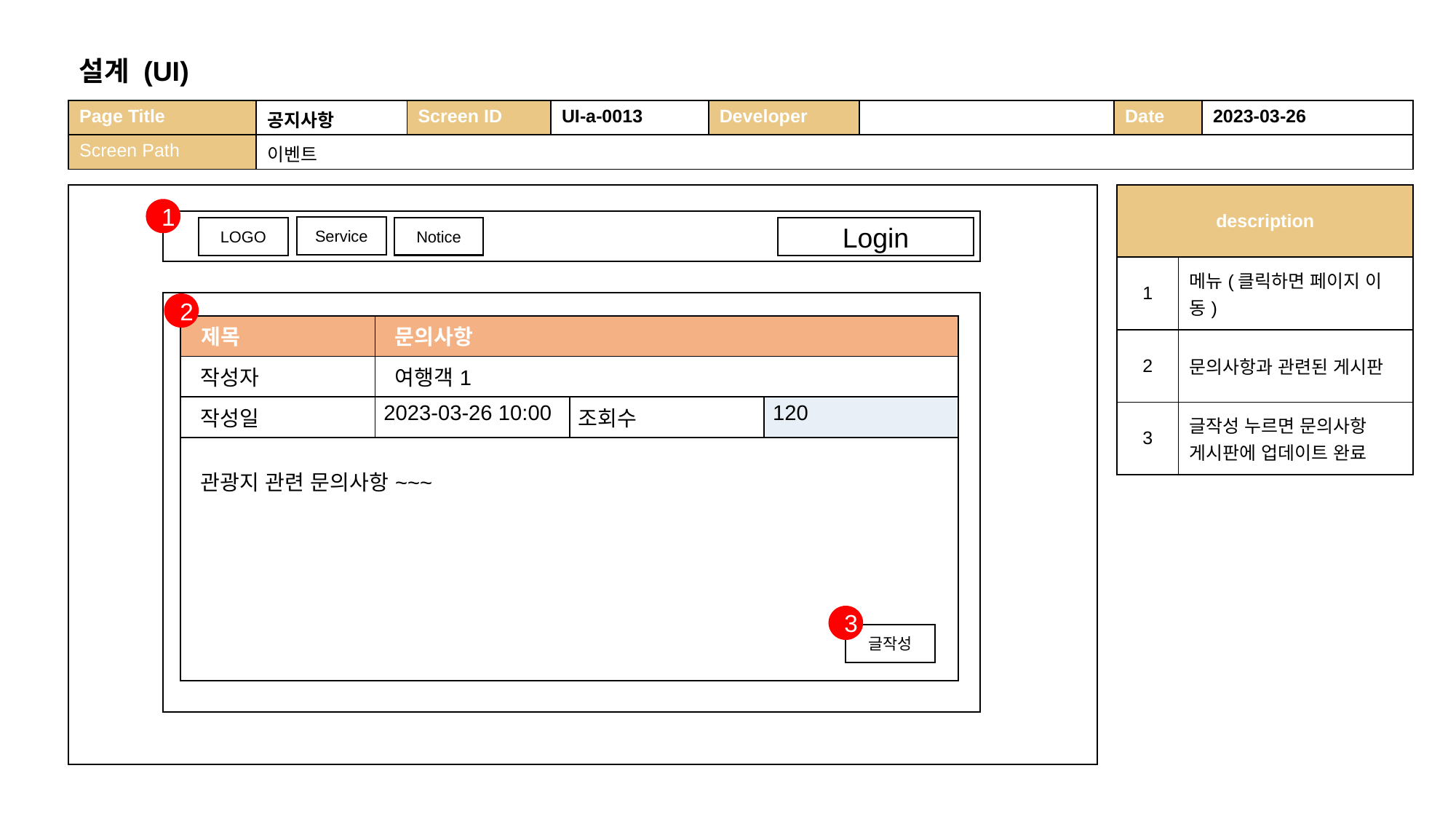

설계 (UI)
| Page Title | 공지사항 | Screen ID | UI-a-0013 | Developer |  | Date | 2023-03-26 |
| --- | --- | --- | --- | --- | --- | --- | --- |
| Screen Path | 이벤트 |  |  |  |  |  |  |

| description |  |
| --- | --- |
| 1 | 메뉴(클릭하면 페이지 이동) |
| 2 | 문의사항과 관련된 게시판 |
| 3 | 글작성 누르면 문의사항 게시판에 업데이트 완료 |
1

Service
Notice
LOGO
Login

2
| 제목 | 문의사항 |  |  |
| --- | --- | --- | --- |
| 작성자 | 여행객1 |  |  |
| 작성일 | 2023-03-26 10:00 | 조회수 | 120 |
| 관광지 관련 문의사항~~~ |  |  |  |
3
글작성